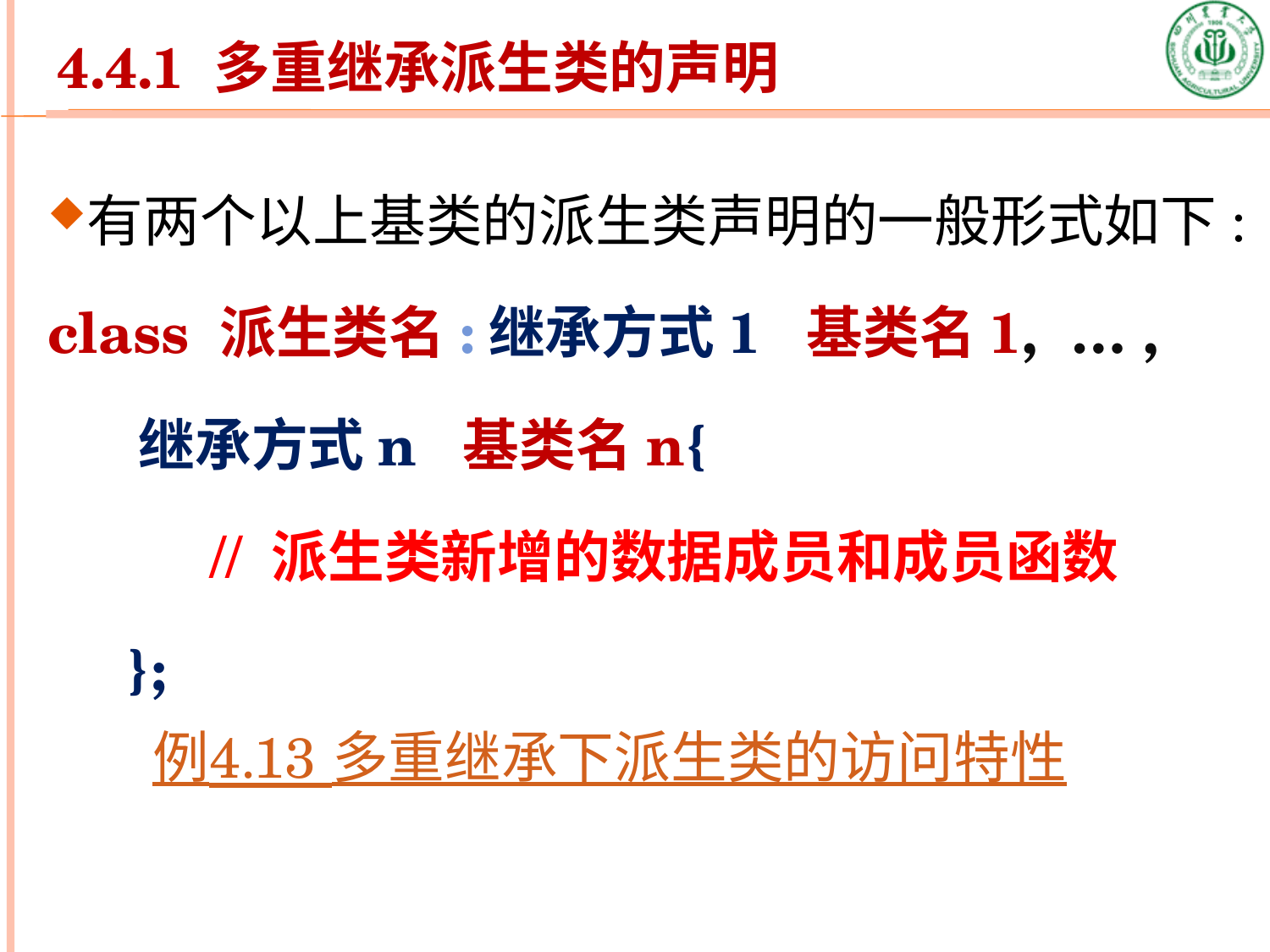

# 4.4.1 多重继承派生类的声明
有两个以上基类的派生类声明的一般形式如下:
class 派生类名:继承方式1  基类名1,  … ,
      继承方式n  基类名n{
          // 派生类新增的数据成员和成员函数
     };
例4.13 多重继承下派生类的访问特性